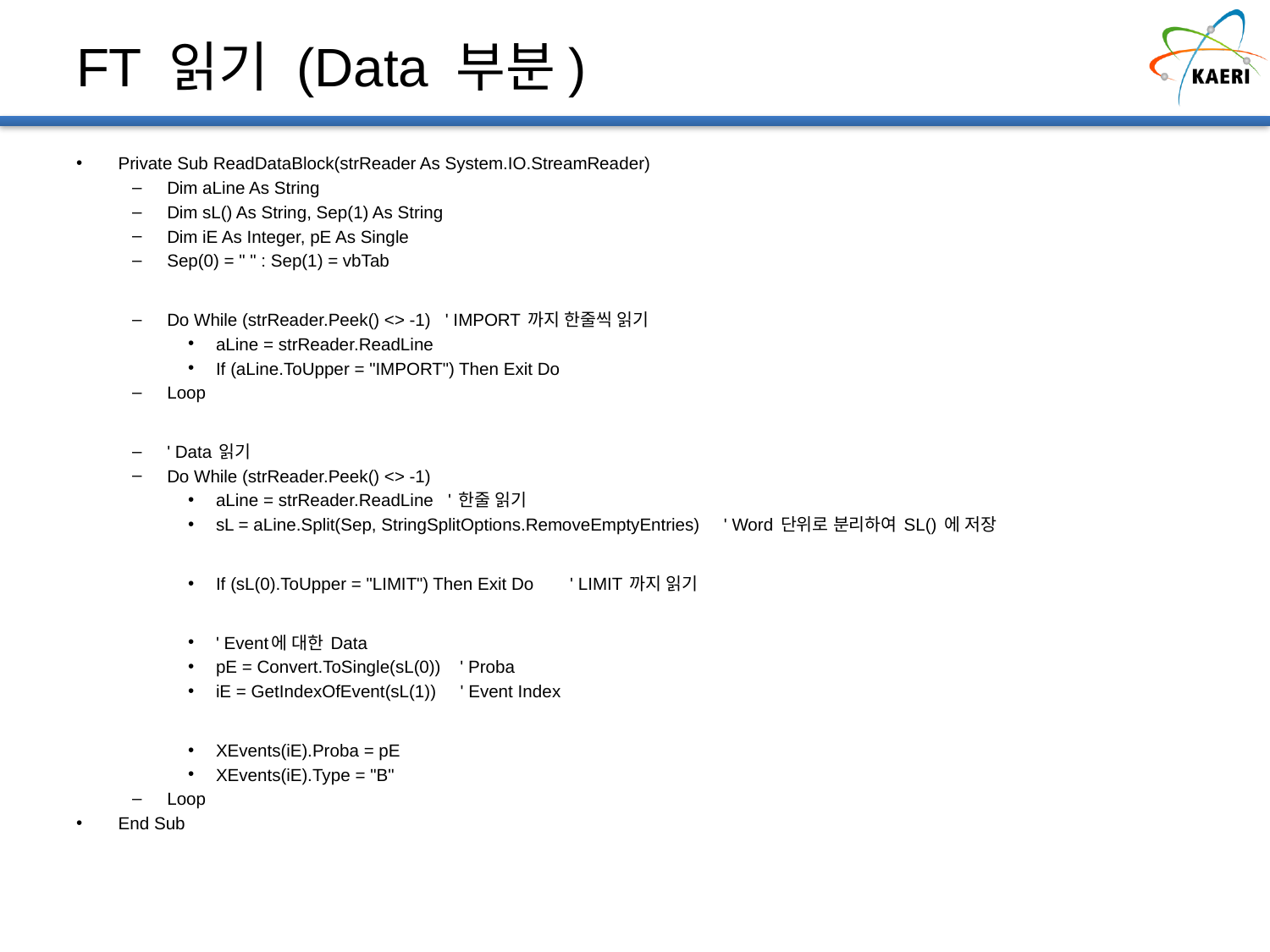

# FT 읽기 (Data 부분)
Private Sub ReadDataBlock(strReader As System.IO.StreamReader)
Dim aLine As String
Dim sL() As String, Sep(1) As String
Dim iE As Integer, pE As Single
Sep(0) = " " : Sep(1) = vbTab

Do While (strReader.Peek() <> -1)   ' IMPORT 까지 한줄씩 읽기
aLine = strReader.ReadLine
If (aLine.ToUpper = "IMPORT") Then Exit Do
Loop

' Data 읽기
Do While (strReader.Peek() <> -1)
aLine = strReader.ReadLine   ' 한줄 읽기
sL = aLine.Split(Sep, StringSplitOptions.RemoveEmptyEntries)     ' Word 단위로 분리하여 SL() 에 저장

If (sL(0).ToUpper = "LIMIT") Then Exit Do	 ' LIMIT 까지 읽기

' Event에 대한 Data
pE = Convert.ToSingle(sL(0))    ' Proba
iE = GetIndexOfEvent(sL(1))     ' Event Index

XEvents(iE).Proba = pE
XEvents(iE).Type = "B"
Loop
End Sub